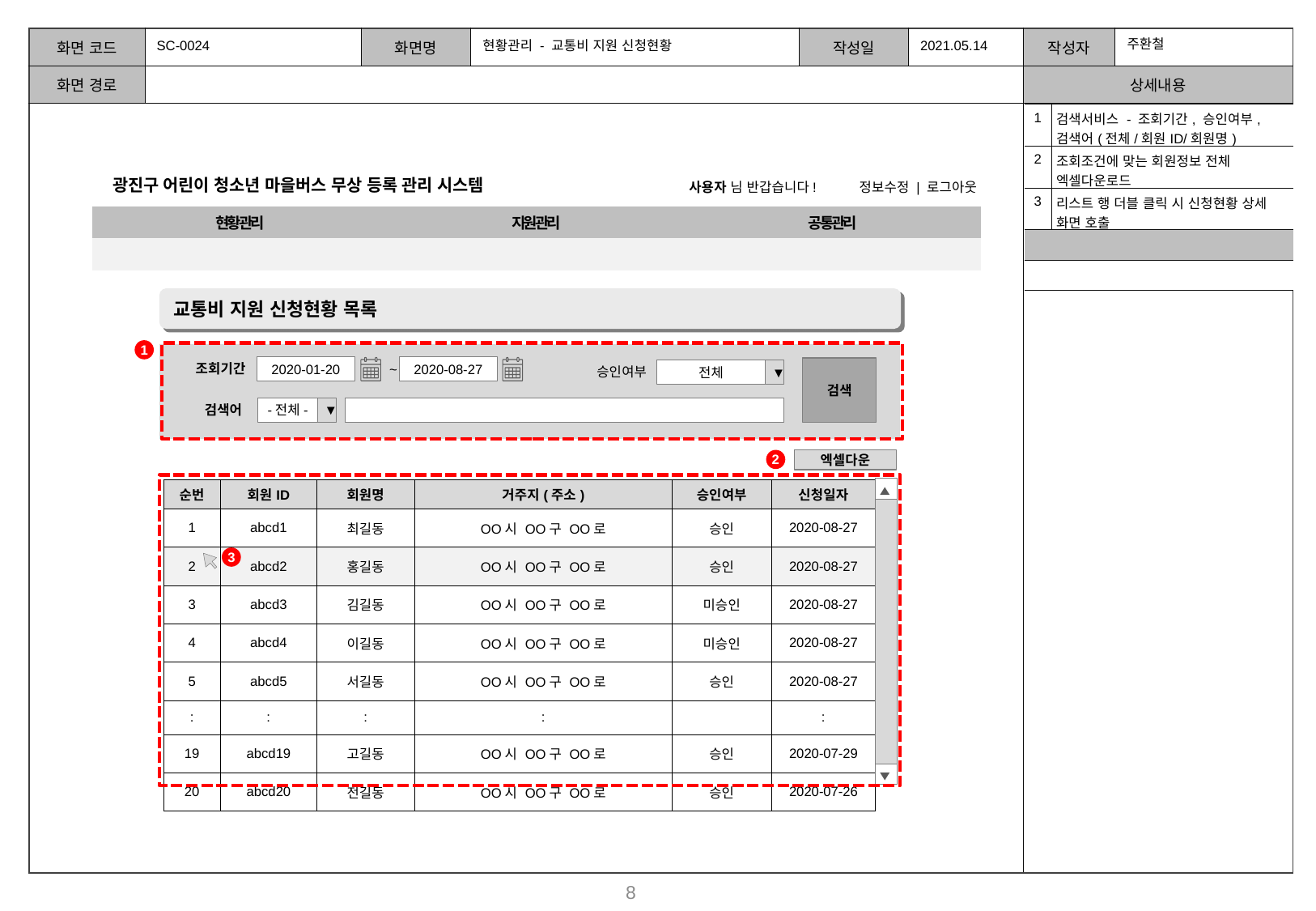

주환철
SC-0024
현황관리 - 교통비 지원 신청현황
2021.05.14
| 1 | 검색서비스 - 조회기간, 승인여부, 검색어(전체/회원ID/회원명) |
| --- | --- |
| 2 | 조회조건에 맞는 회원정보 전체 엑셀다운로드 |
| 3 | 리스트 행 더블 클릭 시 신청현황 상세 화면 호출 |
|  |  |
|  |  |
광진구 어린이 청소년 마을버스 무상 등록 관리 시스템
사용자 님 반갑습니다!
정보수정 | 로그아웃
| 현황관리 | 지원관리 | 자원관리 | 공통관리 | 공통관리 |
| --- | --- | --- | --- | --- |
|  |  |  |  |  |
교통비 지원 신청현황 목록
1

조회기간
2020-01-20

~
2020-08-27

승인여부
전체
▼
검색
검색어
-전체-
▼

2
엑셀다운

◀

▶
| 순번 | 회원ID | 회원명 | 거주지(주소) | 승인여부 | 신청일자 |
| --- | --- | --- | --- | --- | --- |
| 1 | abcd1 | 최길동 | OO시 OO구 OO로 | 승인 | 2020-08-27 |
| 2 | abcd2 | 홍길동 | OO시 OO구 OO로 | 승인 | 2020-08-27 |
| 3 | abcd3 | 김길동 | OO시 OO구 OO로 | 미승인 | 2020-08-27 |
| 4 | abcd4 | 이길동 | OO시 OO구 OO로 | 미승인 | 2020-08-27 |
| 5 | abcd5 | 서길동 | OO시 OO구 OO로 | 승인 | 2020-08-27 |
| : | : | : | : |  | : |
| 19 | abcd19 | 고길동 | OO시 OO구 OO로 | 승인 | 2020-07-29 |
| 20 | abcd20 | 전길동 | OO시 OO구 OO로 | 승인 | 2020-07-26 |
3